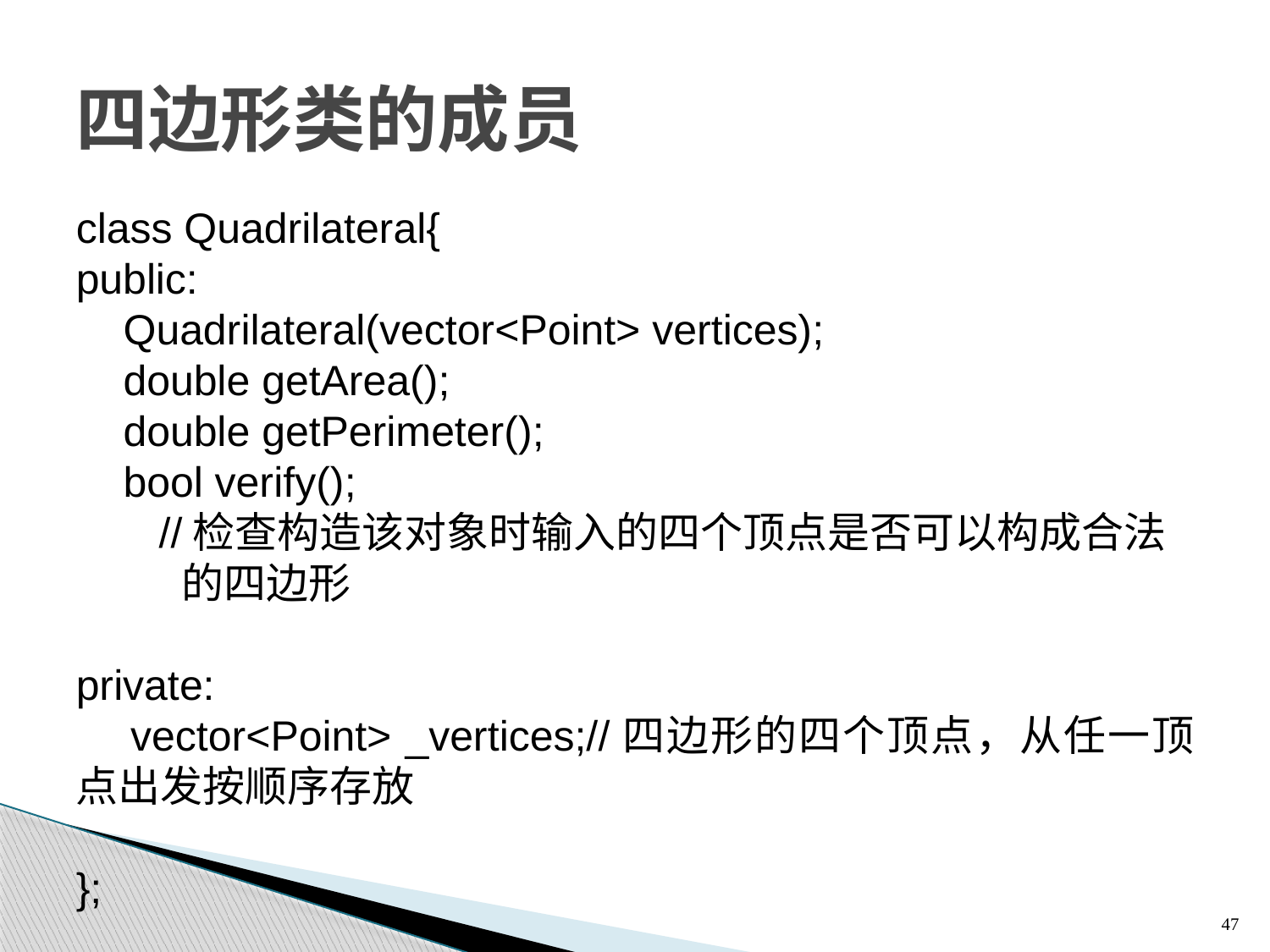

# 四边形类的成员
class Quadrilateral{
public:
    Quadrilateral(vector<Point> vertices);
    double getArea();
    double getPerimeter();
    bool verify();
       //检查构造该对象时输入的四个顶点是否可以构成合法
          的四边形

private:
    vector<Point> _vertices;//四边形的四个顶点，从任一顶点出发按顺序存放

};

47